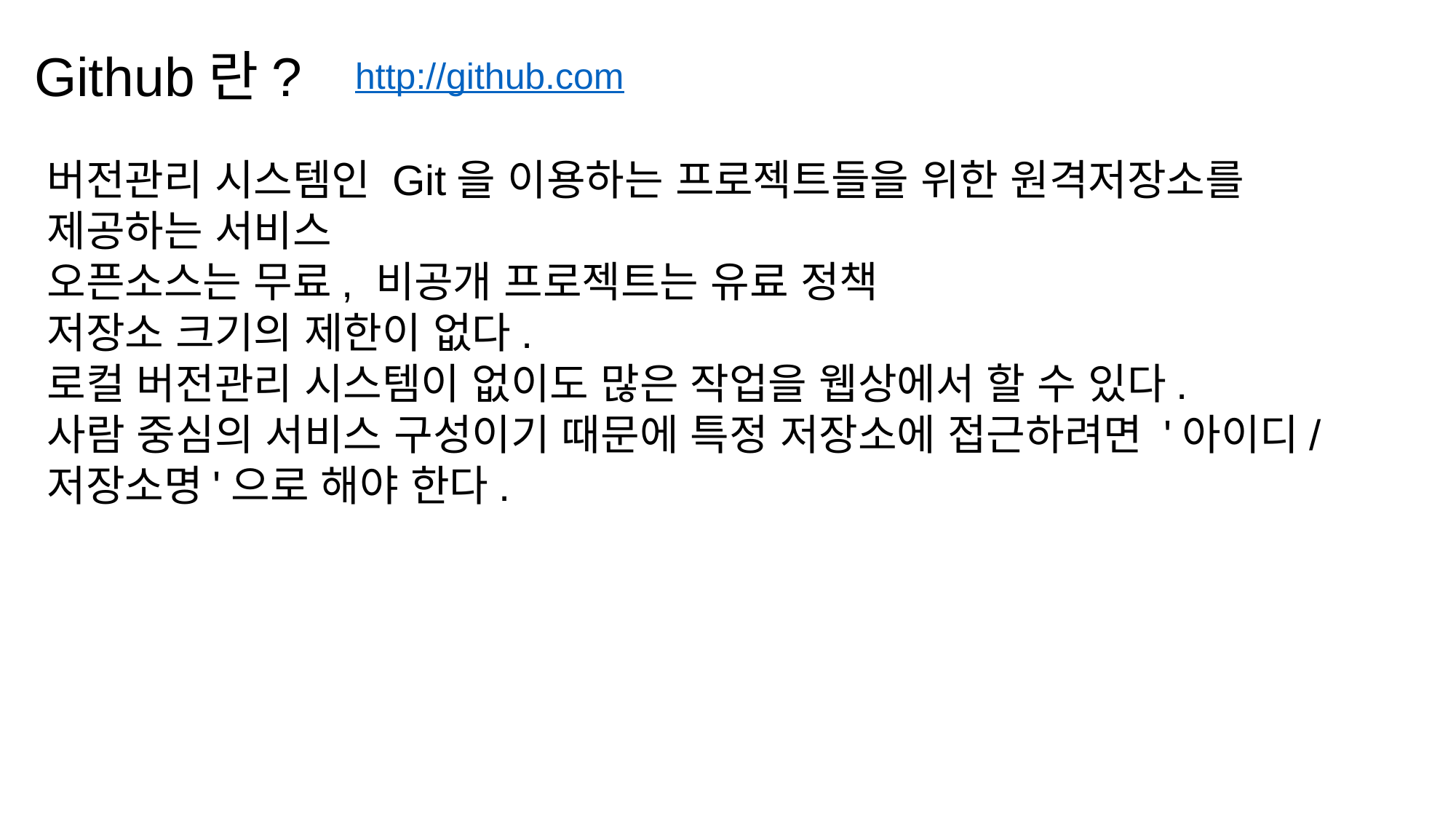

Github란?
http://github.com
버전관리 시스템인 Git을 이용하는 프로젝트들을 위한 원격저장소를 제공하는 서비스
오픈소스는 무료, 비공개 프로젝트는 유료 정책
저장소 크기의 제한이 없다.
로컬 버전관리 시스템이 없이도 많은 작업을 웹상에서 할 수 있다.
사람 중심의 서비스 구성이기 때문에 특정 저장소에 접근하려면 '아이디/저장소명'으로 해야 한다.